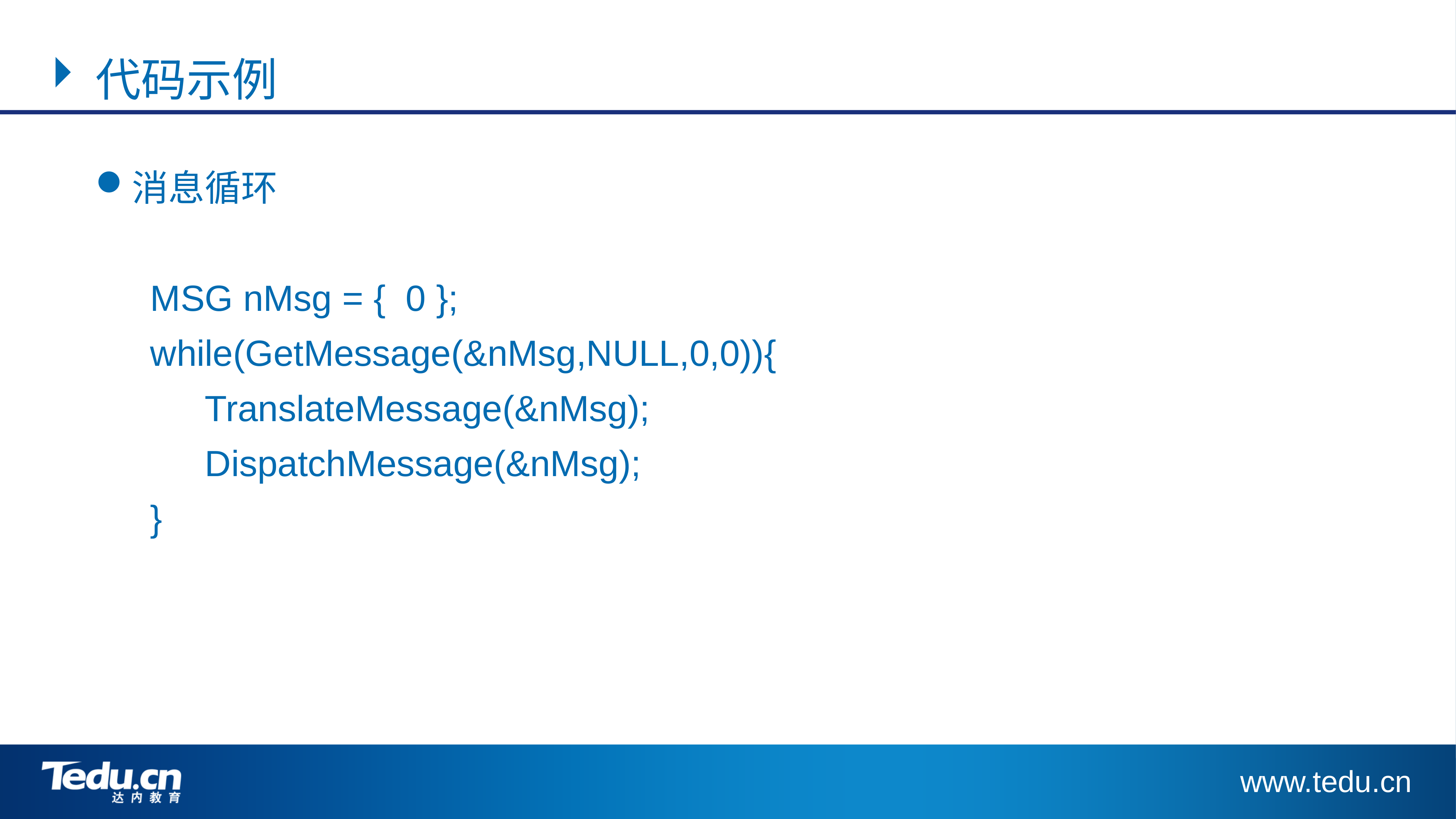

代码示例
消息循环

	MSG nMsg = {  0 };
	while(GetMessage(&nMsg,NULL,0,0)){
		TranslateMessage(&nMsg);
		DispatchMessage(&nMsg);
	}